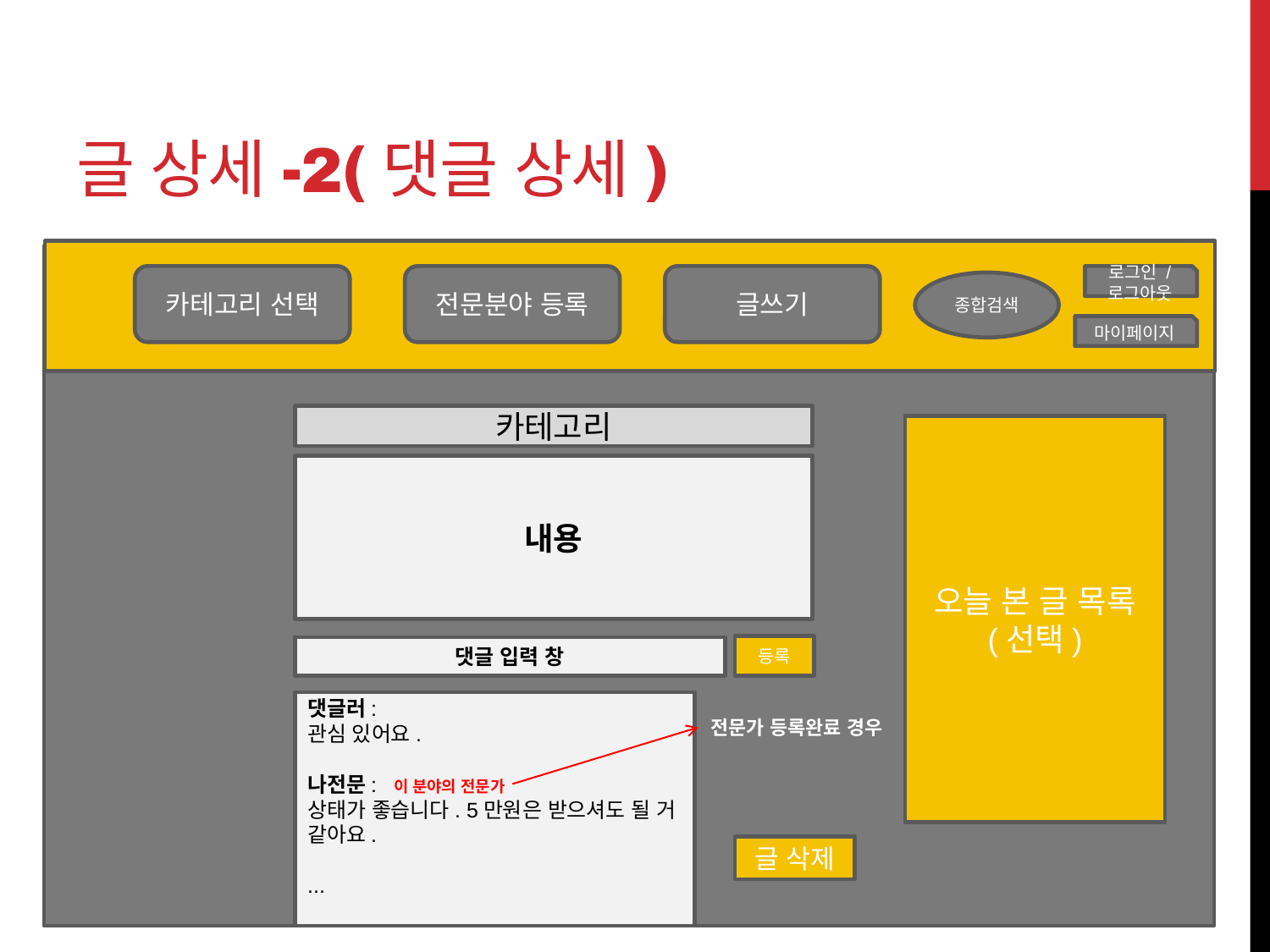

# 글 상세-2(댓글 상세)

ㅈ
카테고리 선택
전문분야 등록
글쓰기
로그인 / 로그아웃
종합검색
마이페이지
카테고리
오늘 본 글 목록
(선택)
내용
등록
댓글 입력 창
댓글러:
관심 있어요.

나전문:  이 분야의 전문가
상태가 좋습니다. 5만원은 받으셔도 될 거 같아요.

...

전문가 등록완료 경우
글 삭제